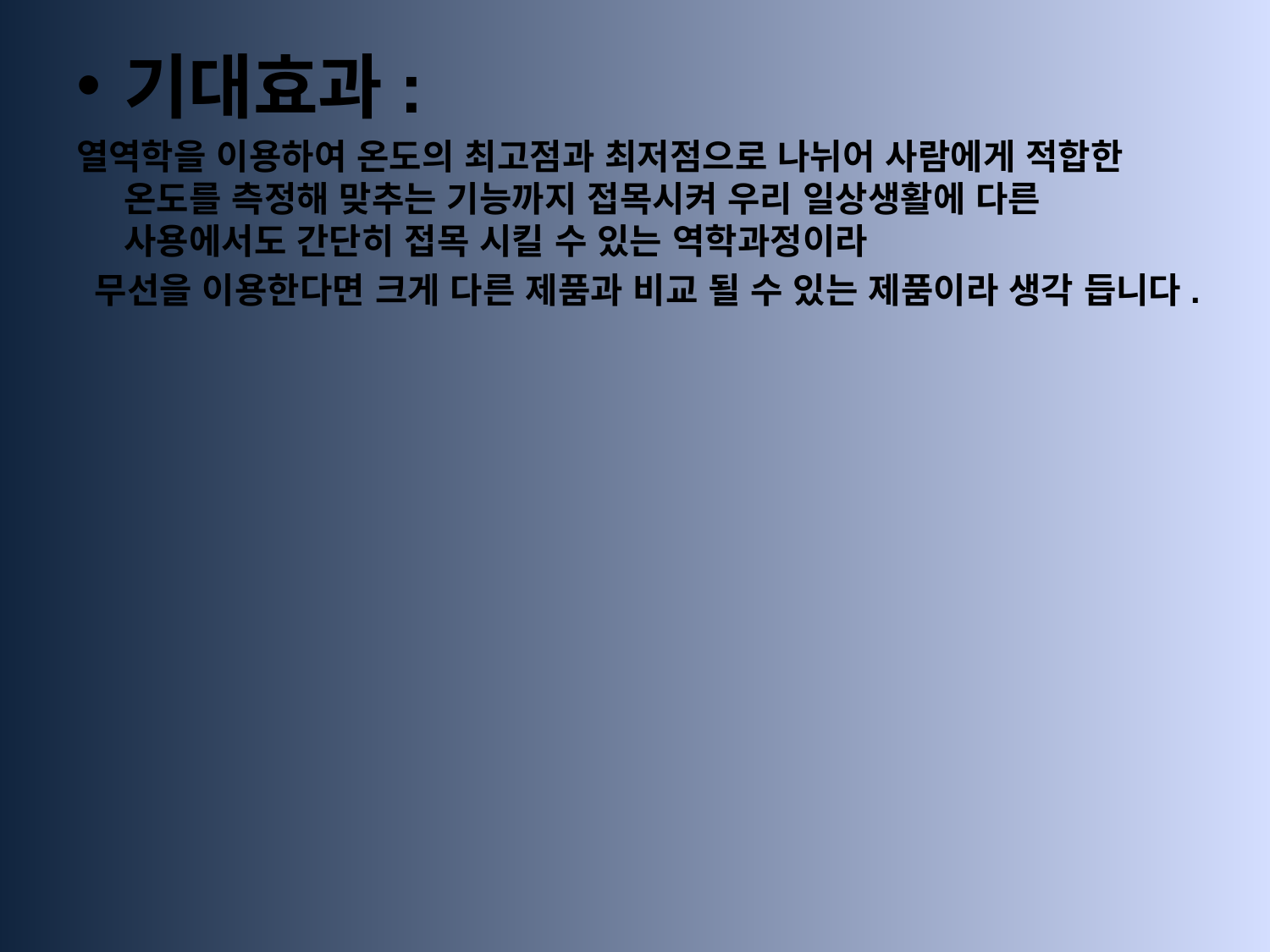

기대효과:
열역학을 이용하여 온도의 최고점과 최저점으로 나뉘어 사람에게 적합한 온도를 측정해 맞추는 기능까지 접목시켜 우리 일상생활에 다른 사용에서도 간단히 접목 시킬 수 있는 역학과정이라
 무선을 이용한다면 크게 다른 제품과 비교 될 수 있는 제품이라 생각 듭니다.